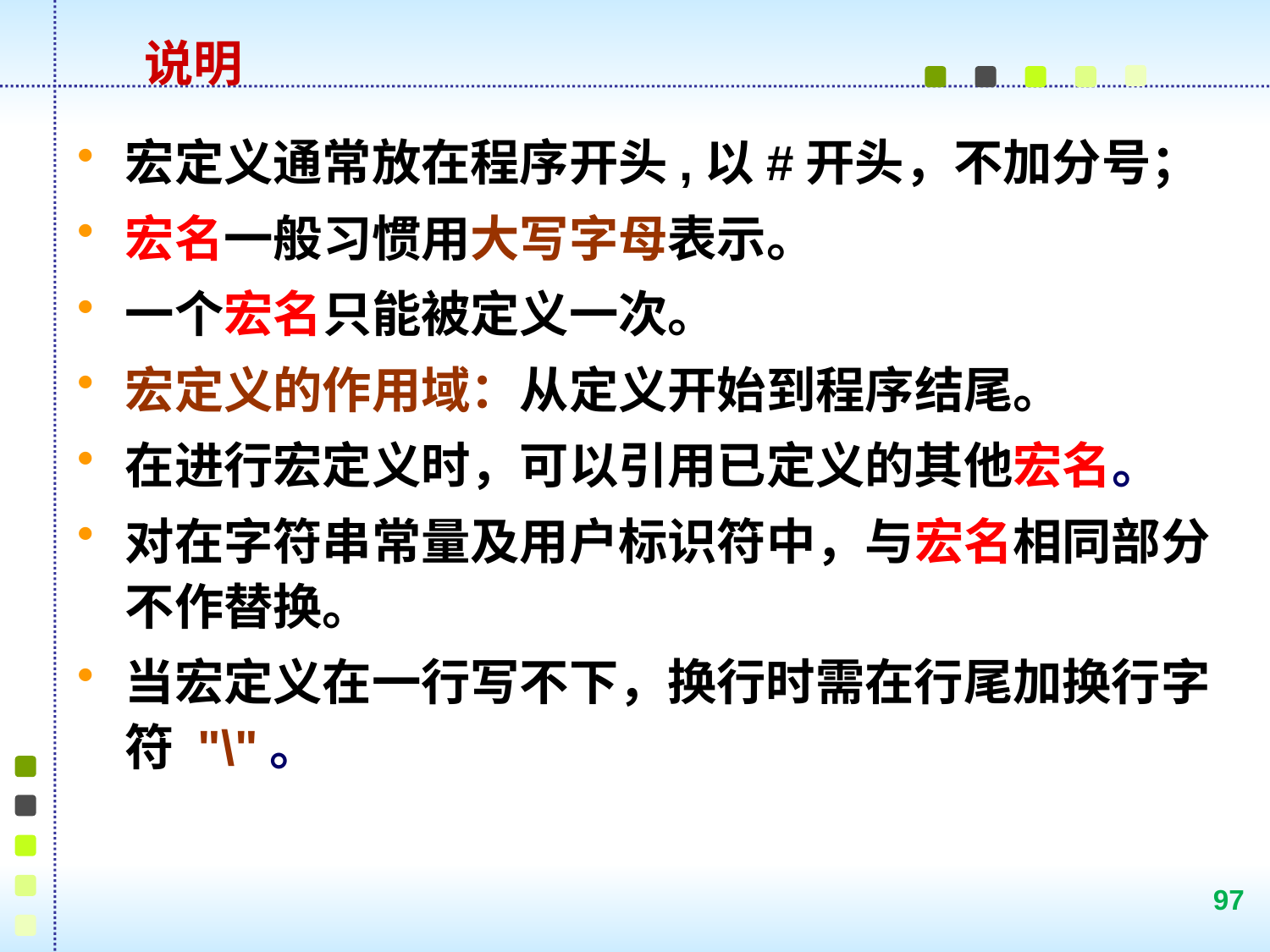

说明
宏定义通常放在程序开头,以#开头，不加分号；
宏名一般习惯用大写字母表示。
一个宏名只能被定义一次。
宏定义的作用域：从定义开始到程序结尾。
在进行宏定义时，可以引用已定义的其他宏名。
对在字符串常量及用户标识符中，与宏名相同部分不作替换。
当宏定义在一行写不下，换行时需在行尾加换行字符 "\"。
97